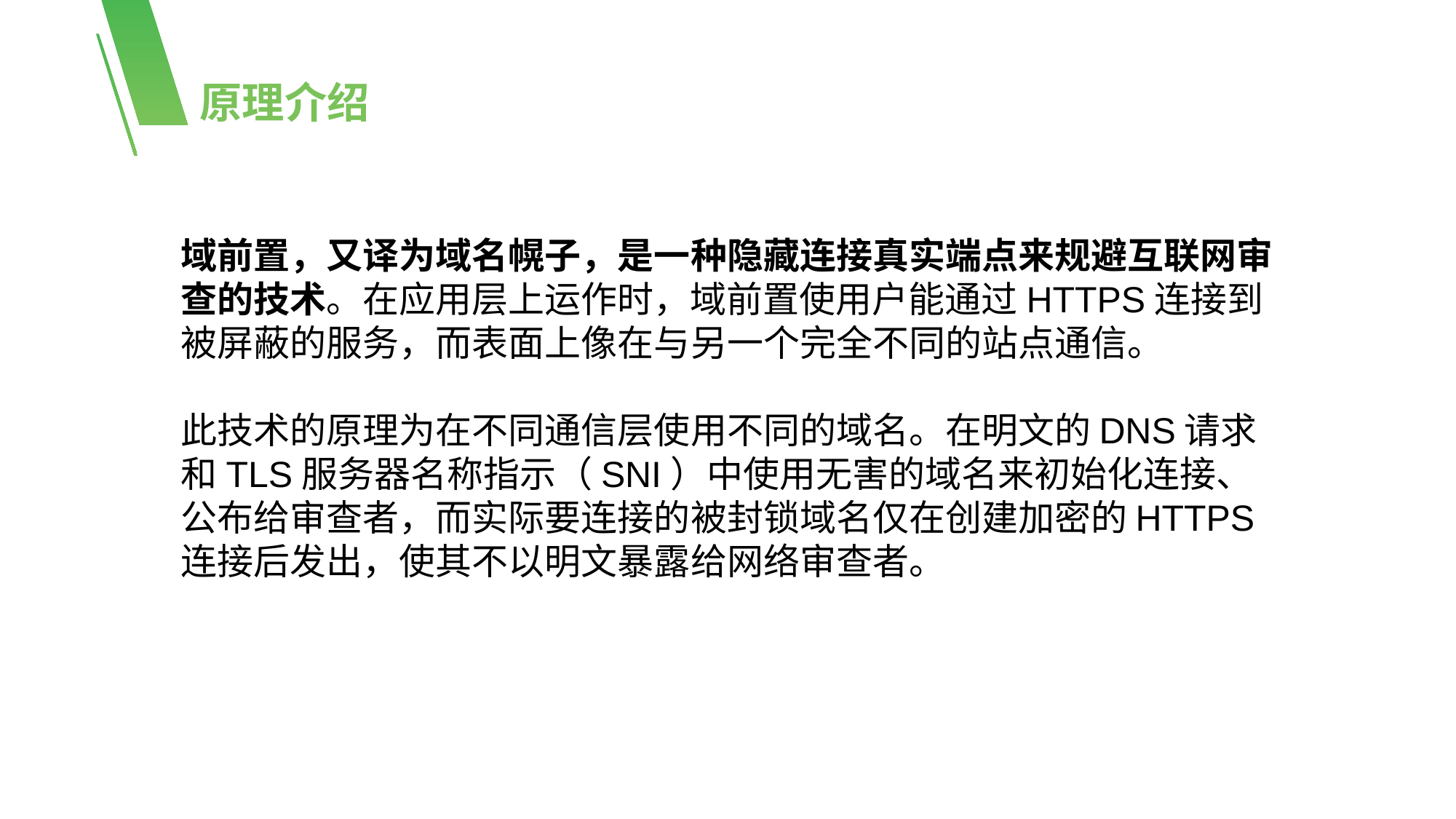

原理介绍
域前置，又译为域名幌子，是一种隐藏连接真实端点来规避互联网审查的技术。在应用层上运作时，域前置使用户能通过HTTPS连接到被屏蔽的服务，而表面上像在与另一个完全不同的站点通信。

此技术的原理为在不同通信层使用不同的域名。在明文的DNS请求和TLS服务器名称指示（SNI）中使用无害的域名来初始化连接、公布给审查者，而实际要连接的被封锁域名仅在创建加密的HTTPS连接后发出，使其不以明文暴露给网络审查者。